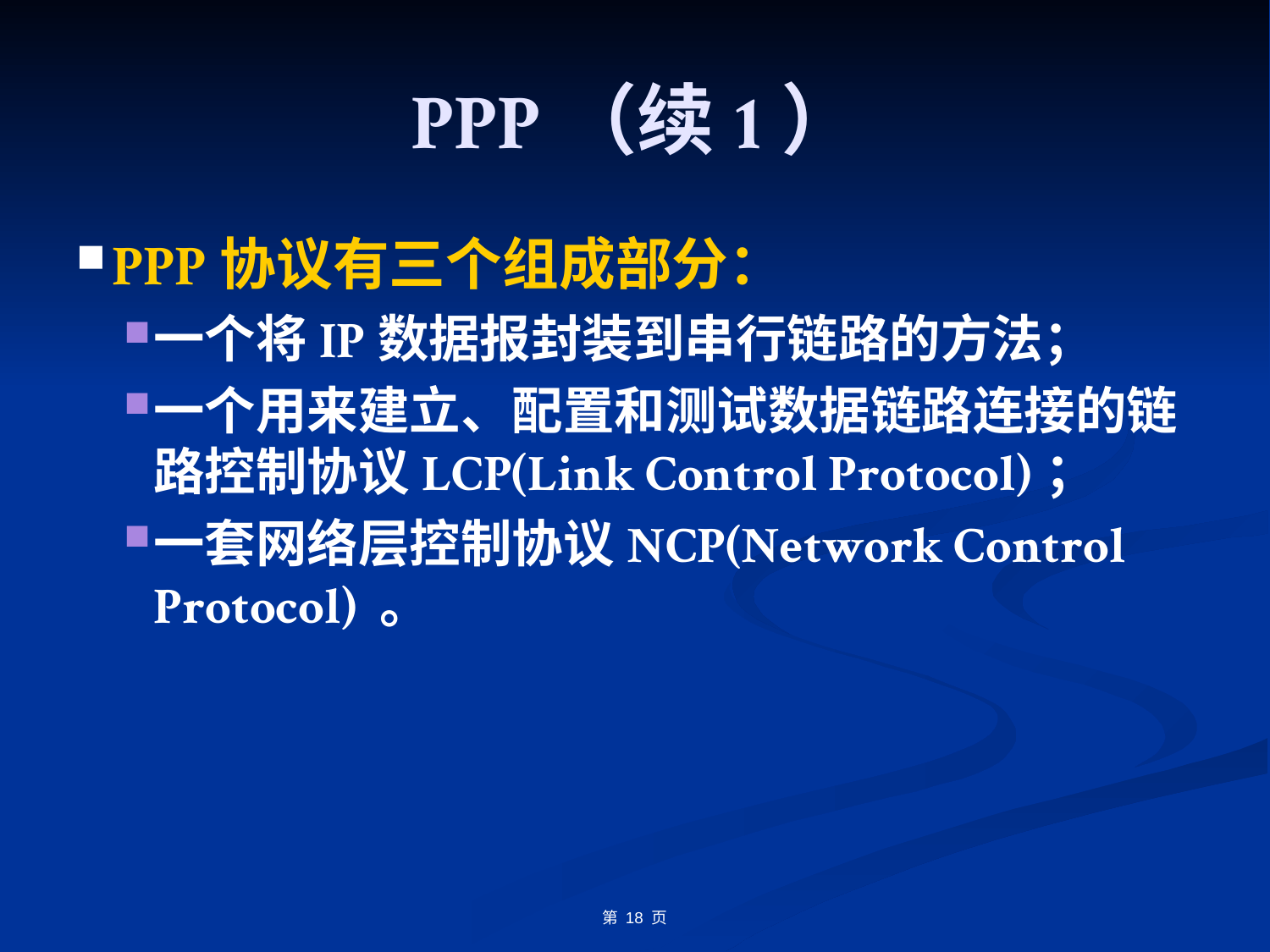

# PPP（续1）
PPP协议有三个组成部分：
一个将IP数据报封装到串行链路的方法；
一个用来建立、配置和测试数据链路连接的链路控制协议LCP(Link Control Protocol)；
一套网络层控制协议NCP(Network Control Protocol) 。
第 18 页